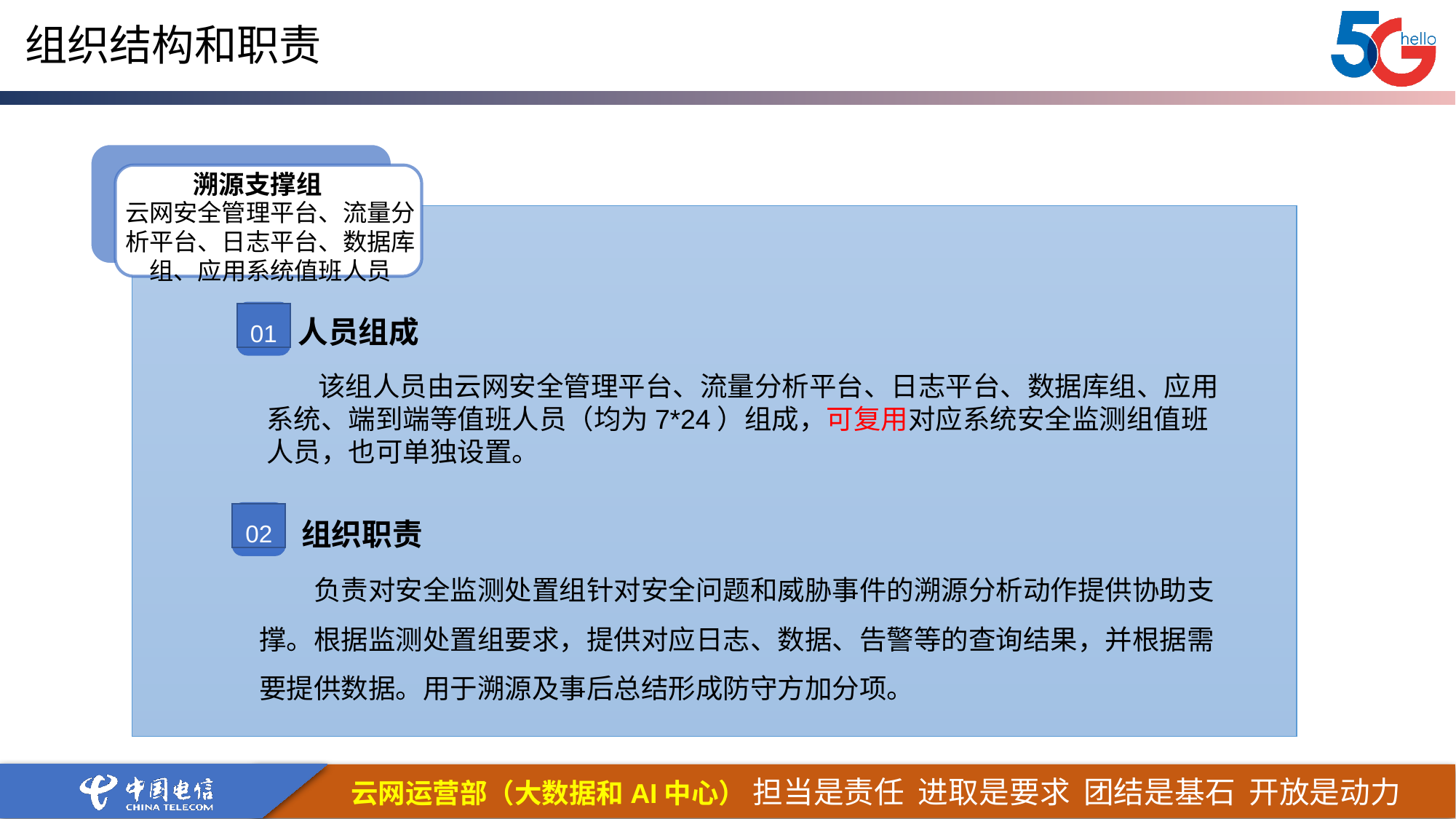

组织结构和职责

      溯源支撑组

云网安全管理平台、流量分析平台、日志平台、数据库组、应用系统值班人员

01
人员组成
    该组人员由云网安全管理平台、流量分析平台、日志平台、数据库组、应用系统、端到端等值班人员（均为7*24）组成，可复用对应系统安全监测组值班人员，也可单独设置。

02
组织职责
负责对安全监测处置组针对安全问题和威胁事件的溯源分析动作提供协助支撑。根据监测处置组要求，提供对应日志、数据、告警等的查询结果，并根据需要提供数据。用于溯源及事后总结形成防守方加分项。